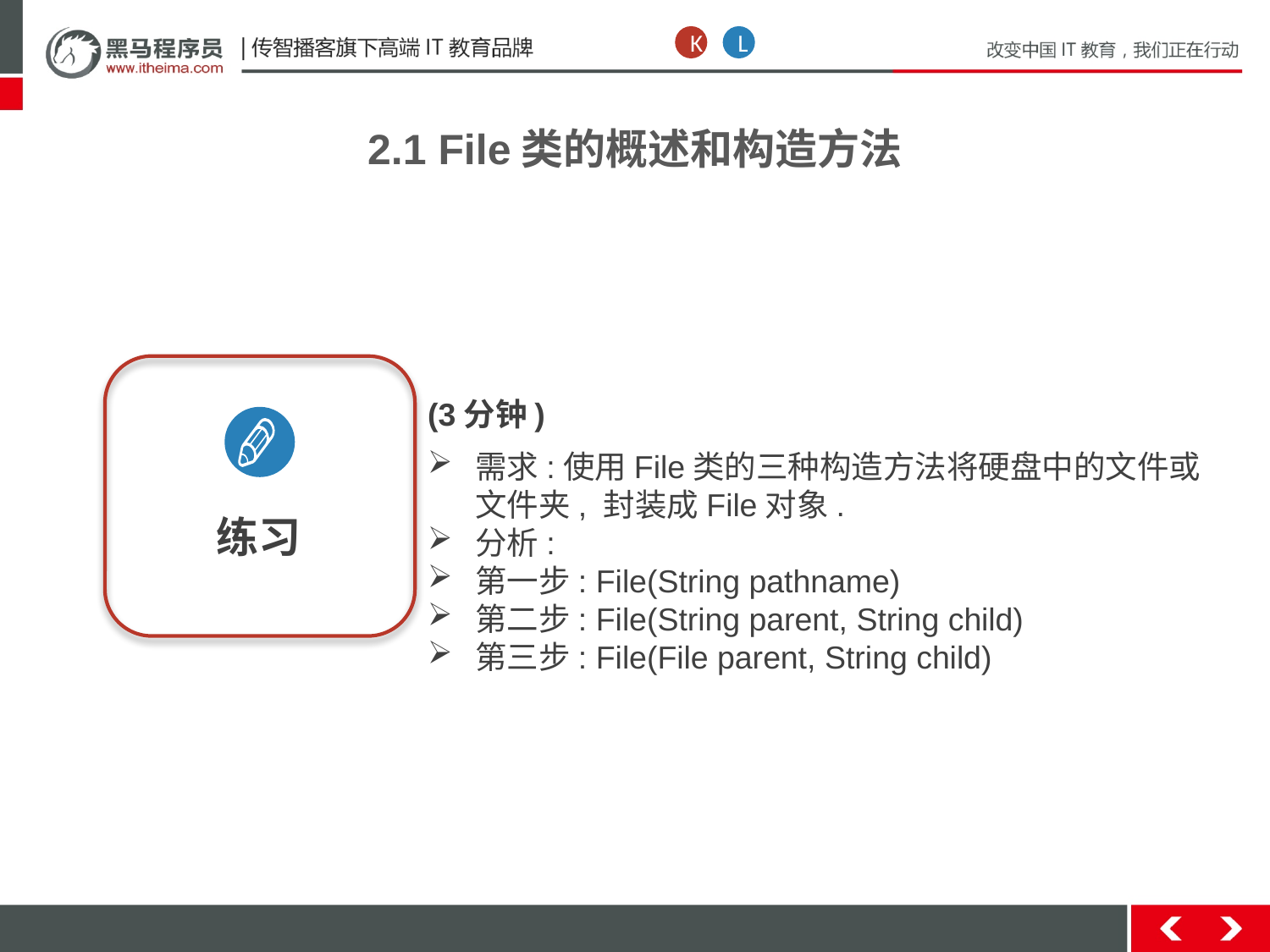

K
L
2.1 File类的概述和构造方法

练习
(3分钟)
需求:使用File类的三种构造方法将硬盘中的文件或文件夹, 封装成File对象.
分析:
第一步: File(String pathname)
第二步: File(String parent, String child)
第三步: File(File parent, String child)